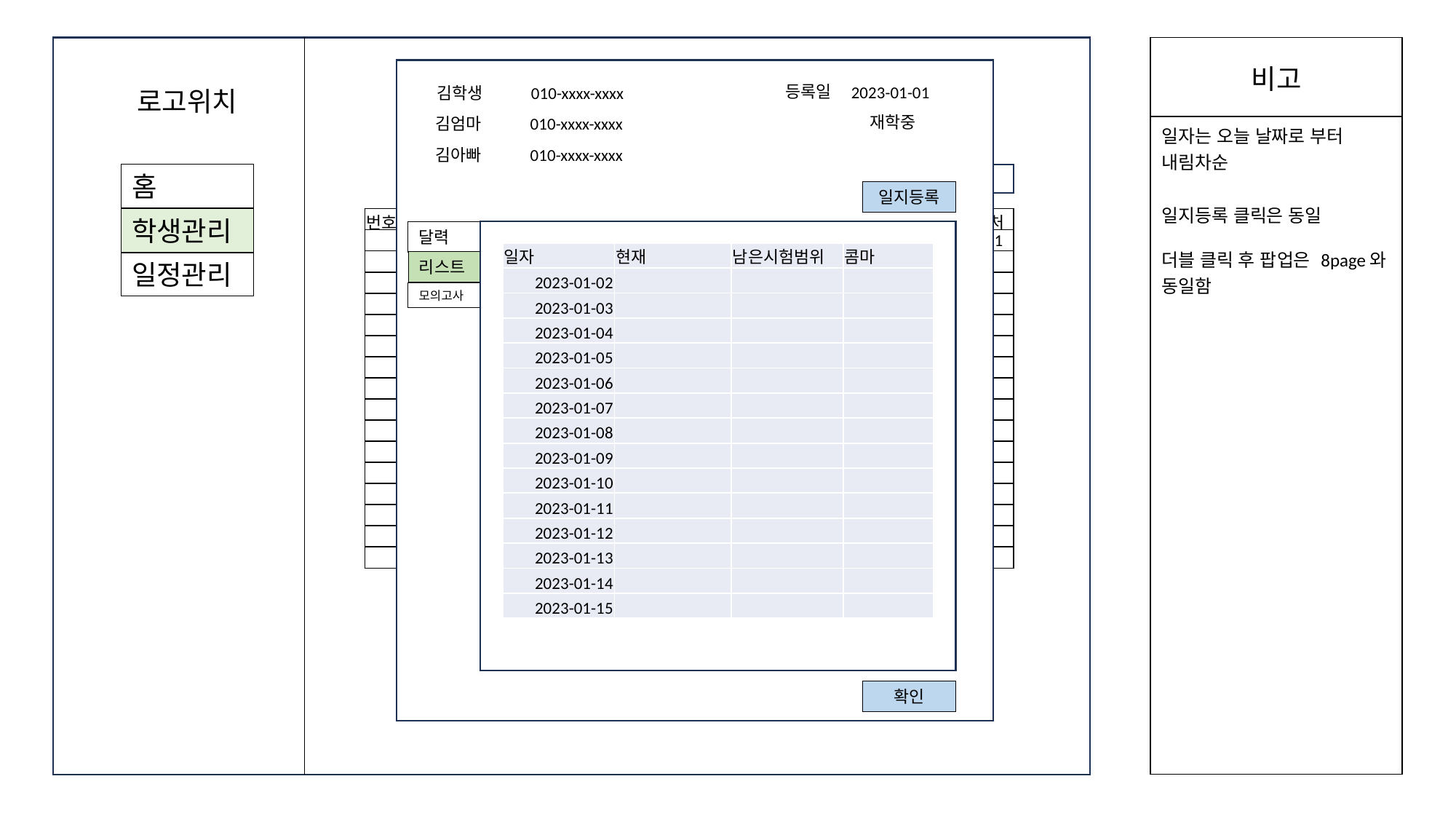

| 비고 |
| --- |
| 일자는 오늘 날짜로 부터 내림차순 일지등록 클릭은 동일 더블 클릭 후 팝업은 8page와 동일함 |

등록일
2023-01-01
김학생
010-xxxx-xxxx
로고위치
재학중
김엄마
010-xxxx-xxxx
김아빠
010-xxxx-xxxx
재학여부
이름

전체

홈

일지등록
학생관리
| 번호 | 이름 | 핸드폰 | 성별 | 등록일 | 재학 | 보호자명 | 보호자 연락처 |
| --- | --- | --- | --- | --- | --- | --- | --- |
| 1 | 학생명 | 010-xxxx | 남 | 2023-01-01 | 재학중 | 김엄마 | 010-111-1111 |
|  |  |  |  |  |  |  |  |
|  |  |  |  |  |  |  |  |
|  |  |  |  |  |  |  |  |
|  |  |  |  |  |  |  |  |
|  |  |  |  |  |  |  |  |
|  |  |  |  |  |  |  |  |
|  |  |  |  |  |  |  |  |
|  |  |  |  |  |  |  |  |
|  |  |  |  |  |  |  |  |
|  |  |  |  |  |  |  |  |
|  |  |  |  |  |  |  |  |
|  |  |  |  |  |  |  |  |
|  |  |  |  |  |  |  |  |
|  |  |  |  |  |  |  |  |
|  |  |  |  |  |  |  |  |
달력

| 일자 | 현재 | 남은시험범위 | 콤마 |
| --- | --- | --- | --- |
| 2023-01-02 |  |  |  |
| 2023-01-03 |  |  |  |
| 2023-01-04 |  |  |  |
| 2023-01-05 |  |  |  |
| 2023-01-06 |  |  |  |
| 2023-01-07 |  |  |  |
| 2023-01-08 |  |  |  |
| 2023-01-09 |  |  |  |
| 2023-01-10 |  |  |  |
| 2023-01-11 |  |  |  |
| 2023-01-12 |  |  |  |
| 2023-01-13 |  |  |  |
| 2023-01-14 |  |  |  |
| 2023-01-15 |  |  |  |
리스트
일정관리
모의고사
<   1 2 3 4   >
확인